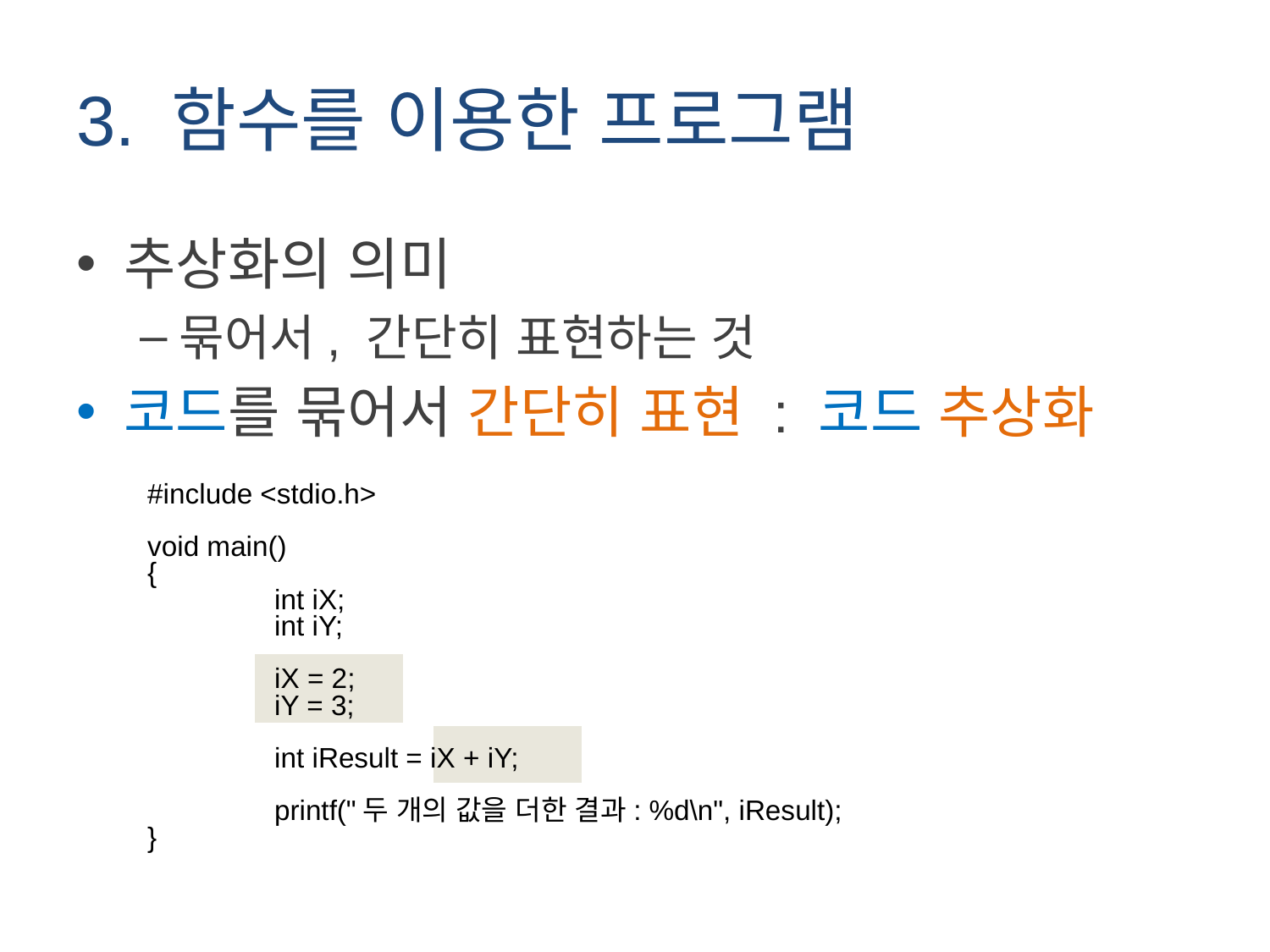

# 3. 함수를 이용한 프로그램
추상화의 의미
묶어서, 간단히 표현하는 것
코드를 묶어서 간단히 표현 : 코드 추상화
#include <stdio.h>

void main()
{
	int iX;
	int iY;

	iX = 2;
	iY = 3;

	int iResult = iX + iY;

	printf("두 개의 값을 더한 결과: %d\n", iResult);
}